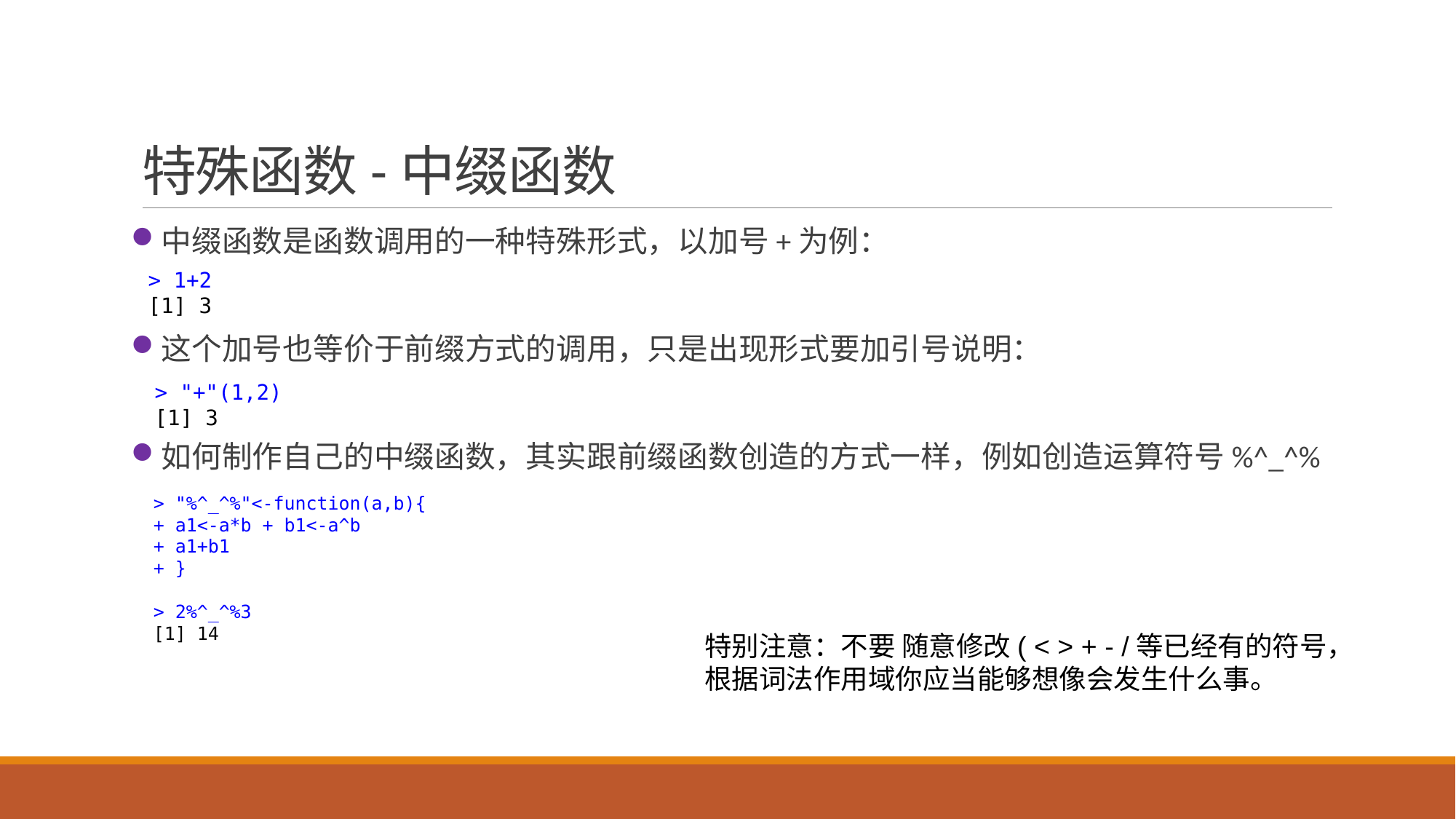

# 特殊函数-中缀函数
中缀函数是函数调用的一种特殊形式，以加号+为例：

这个加号也等价于前缀方式的调用，只是出现形式要加引号说明：

如何制作自己的中缀函数，其实跟前缀函数创造的方式一样，例如创造运算符号%^_^%
> 1+2
[1] 3
> "+"(1,2)
[1] 3
> "%^_^%"<-function(a,b){
+ a1<-a*b + b1<-a^b
+ a1+b1
+ }

> 2%^_^%3
[1] 14
特别注意：不要 随意修改( < > + - /等已经有的符号，根据词法作用域你应当能够想像会发生什么事。